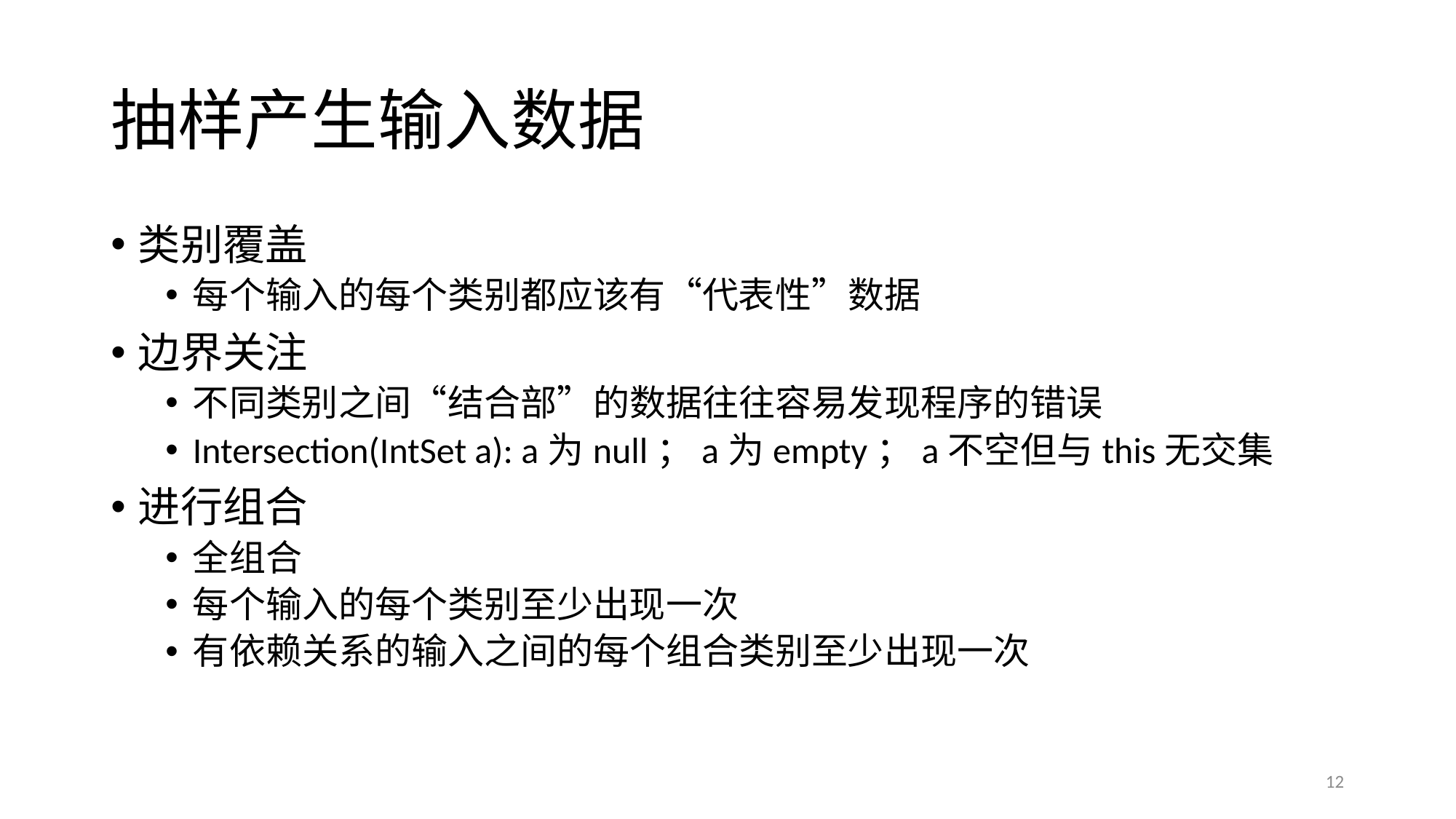

# 抽样产生输入数据
类别覆盖
每个输入的每个类别都应该有“代表性”数据
边界关注
不同类别之间“结合部”的数据往往容易发现程序的错误
Intersection(IntSet a): a为null；a为empty；a不空但与this无交集
进行组合
全组合
每个输入的每个类别至少出现一次
有依赖关系的输入之间的每个组合类别至少出现一次
12